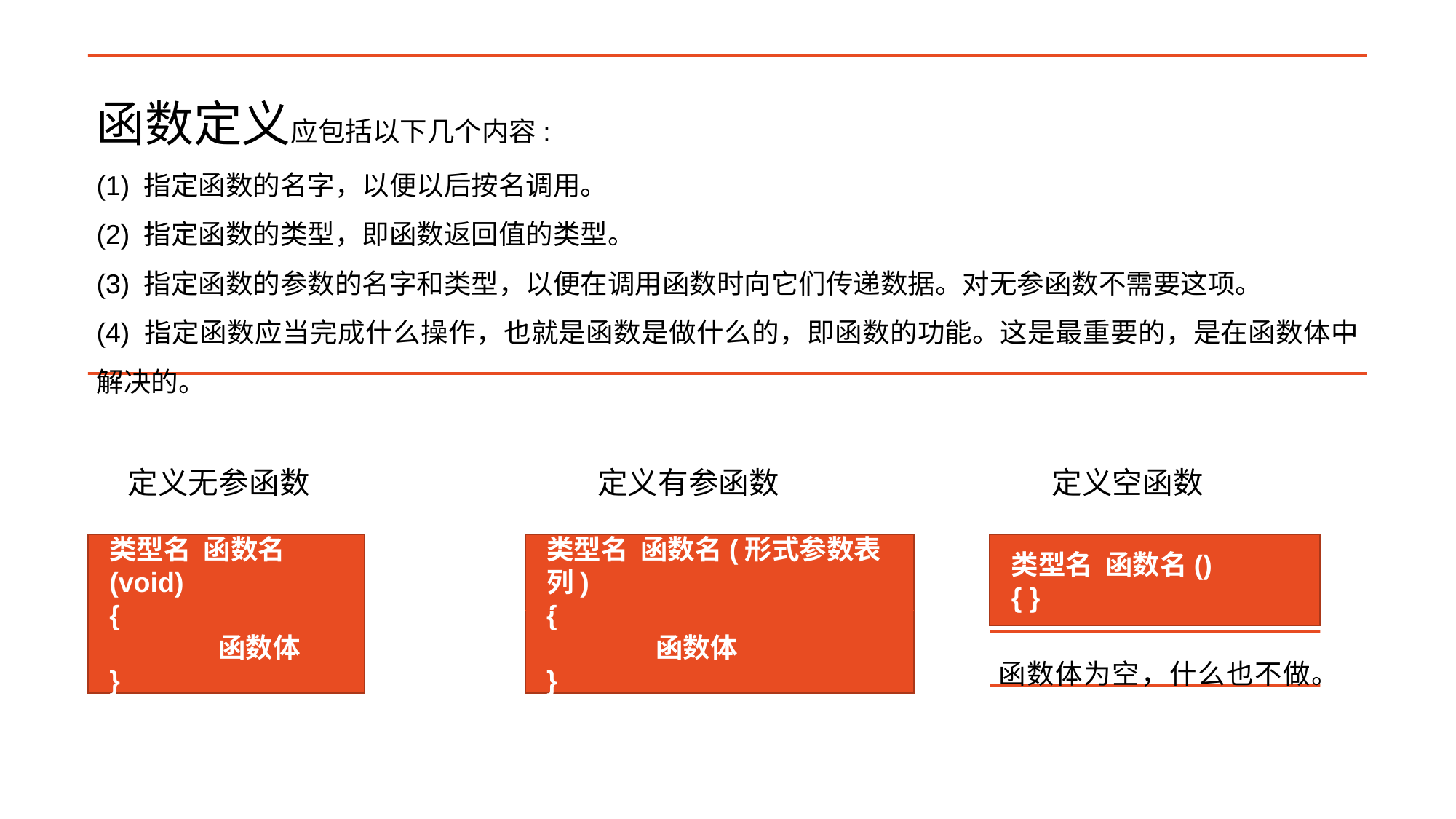

函数定义应包括以下几个内容:
(1) 指定函数的名字，以便以后按名调用。
(2) 指定函数的类型，即函数返回值的类型。
(3) 指定函数的参数的名字和类型，以便在调用函数时向它们传递数据。对无参函数不需要这项。
(4) 指定函数应当完成什么操作，也就是函数是做什么的，即函数的功能。这是最重要的，是在函数体中解决的。
定义有参函数
定义空函数
定义无参函数
类型名  函数名(void)
{
	函数体
}
类型名  函数名(形式参数表列)
{
	函数体
}
类型名  函数名()
{ }
函数体为空，什么也不做。